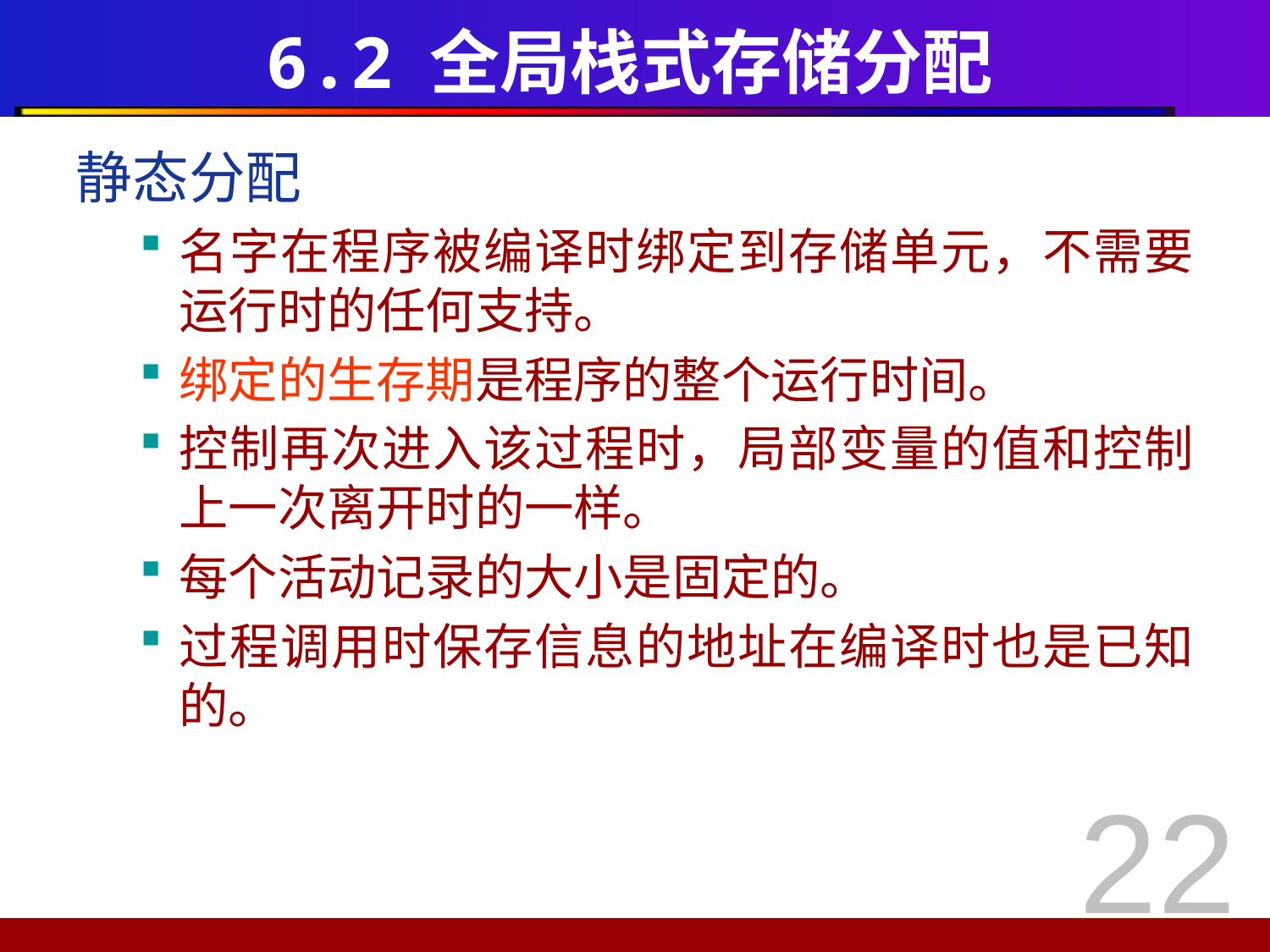

# 6.2 全局栈式存储分配
静态分配
名字在程序被编译时绑定到存储单元，不需要运行时的任何支持。
绑定的生存期是程序的整个运行时间。
控制再次进入该过程时，局部变量的值和控制上一次离开时的一样。
每个活动记录的大小是固定的。
过程调用时保存信息的地址在编译时也是已知的。
22